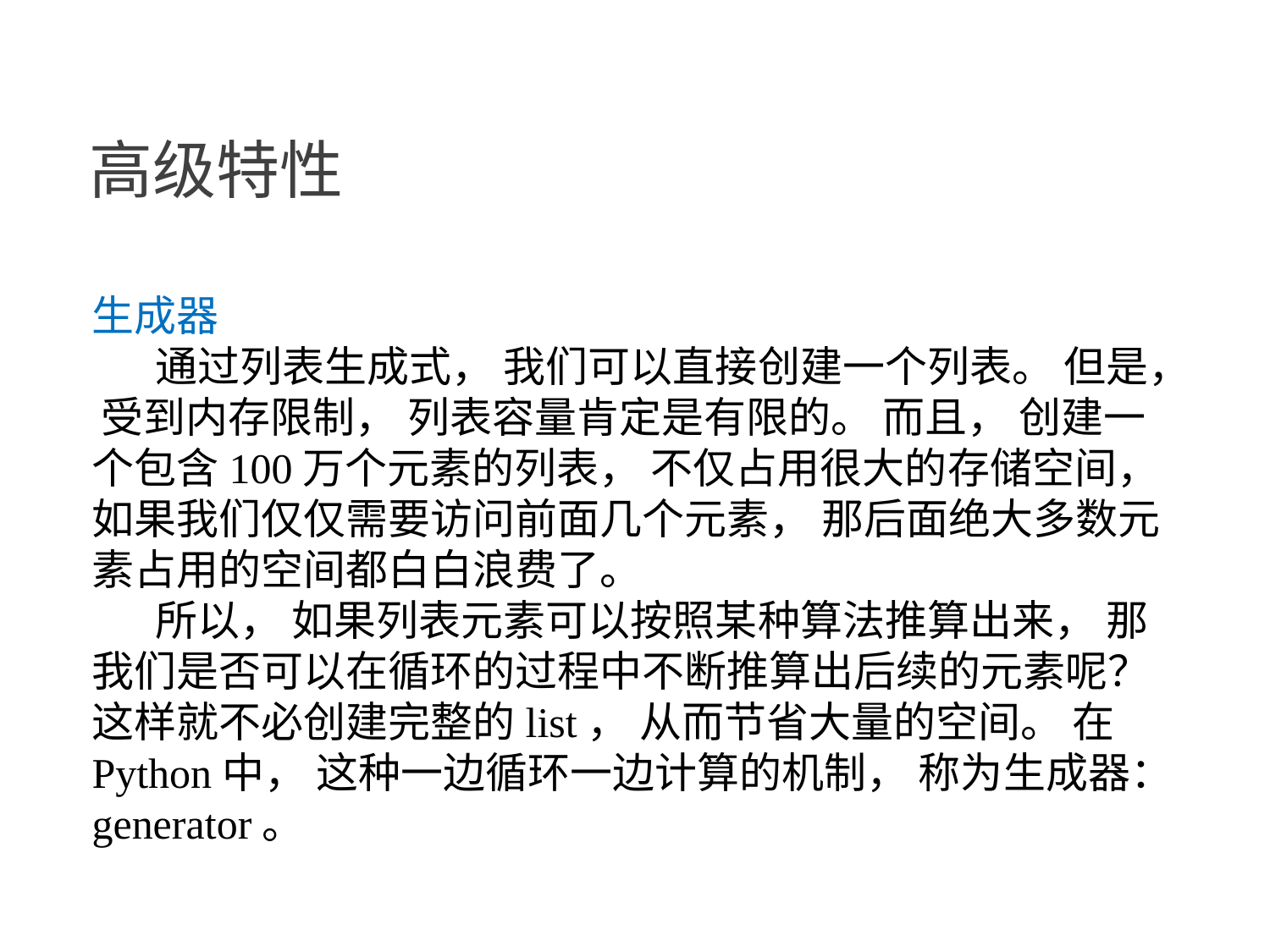

高级特性
生成器
通过列表生成式， 我们可以直接创建一个列表。 但是， 受到内存限制， 列表容量肯定是有限的。 而且， 创建一个包含100万个元素的列表， 不仅占用很大的存储空间， 如果我们仅仅需要访问前面几个元素， 那后面绝大多数元素占用的空间都白白浪费了。
所以， 如果列表元素可以按照某种算法推算出来， 那我们是否可以在循环的过程中不断推算出后续的元素呢？这样就不必创建完整的list， 从而节省大量的空间。 在Python中， 这种一边循环一边计算的机制， 称为生成器：generator。